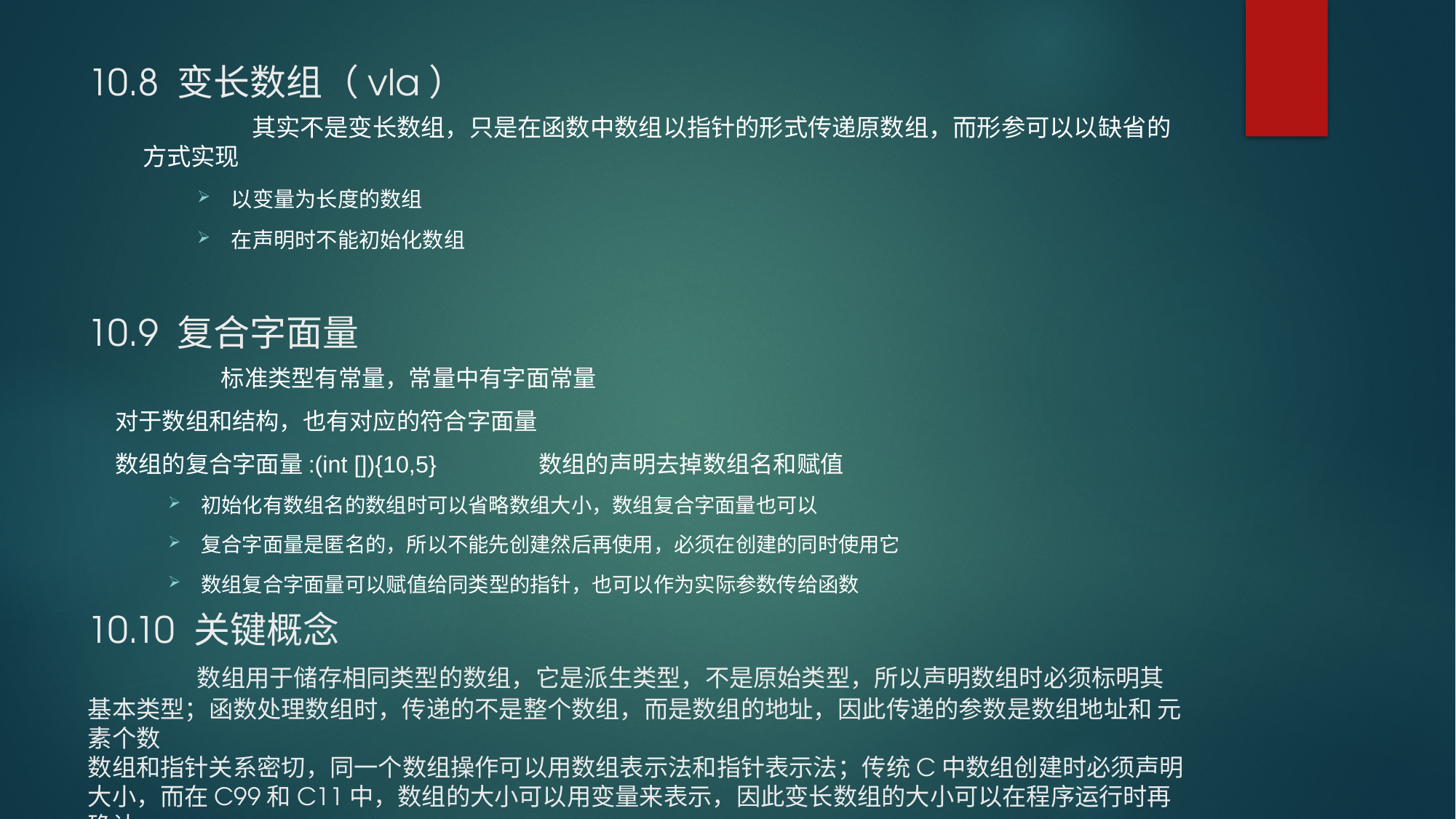

# 10.8 变长数组（vla）
	其实不是变长数组，只是在函数中数组以指针的形式传递原数组，而形参可以以缺省的方式实现
以变量为长度的数组
在声明时不能初始化数组

10.9 复合字面量

	标准类型有常量，常量中有字面常量
对于数组和结构，也有对应的符合字面量
数组的复合字面量:(int []){10,5}		数组的声明去掉数组名和赋值
初始化有数组名的数组时可以省略数组大小，数组复合字面量也可以
复合字面量是匿名的，所以不能先创建然后再使用，必须在创建的同时使用它
数组复合字面量可以赋值给同类型的指针，也可以作为实际参数传给函数

10.10 关键概念
	数组用于储存相同类型的数组，它是派生类型，不是原始类型，所以声明数组时必须标明其基本类型；函数处理数组时，传递的不是整个数组，而是数组的地址，因此传递的参数是数组地址和 元素个数
数组和指针关系密切，同一个数组操作可以用数组表示法和指针表示法；传统C中数组创建时必须声明大小，而在C99和C11中，数组的大小可以用变量来表示，因此变长数组的大小可以在程序运行时再确认